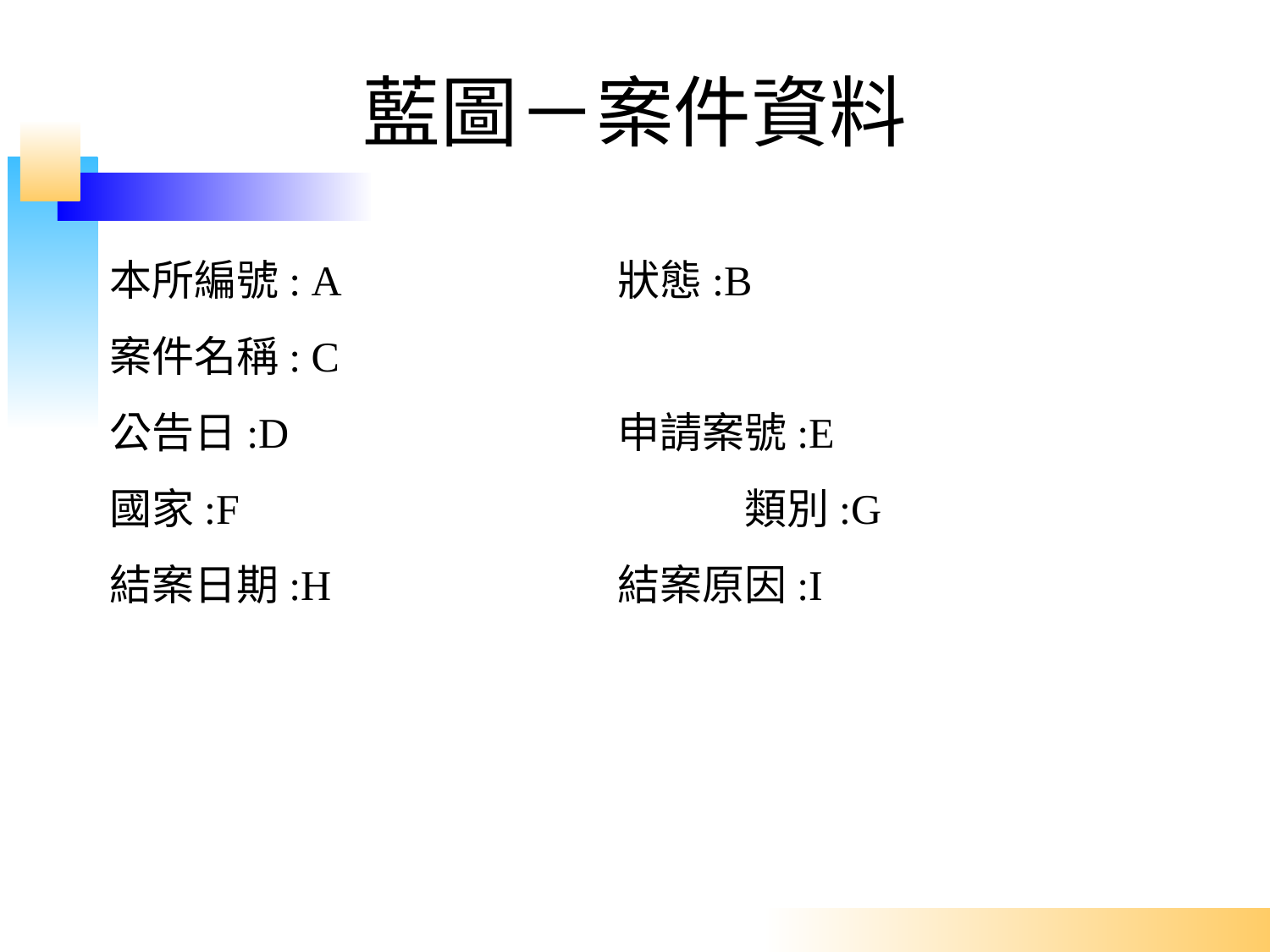

# 藍圖－案件資料
本所編號: A			狀態:B
案件名稱: C
公告日:D			申請案號:E
國家:F				類別:G
結案日期:H			結案原因:I